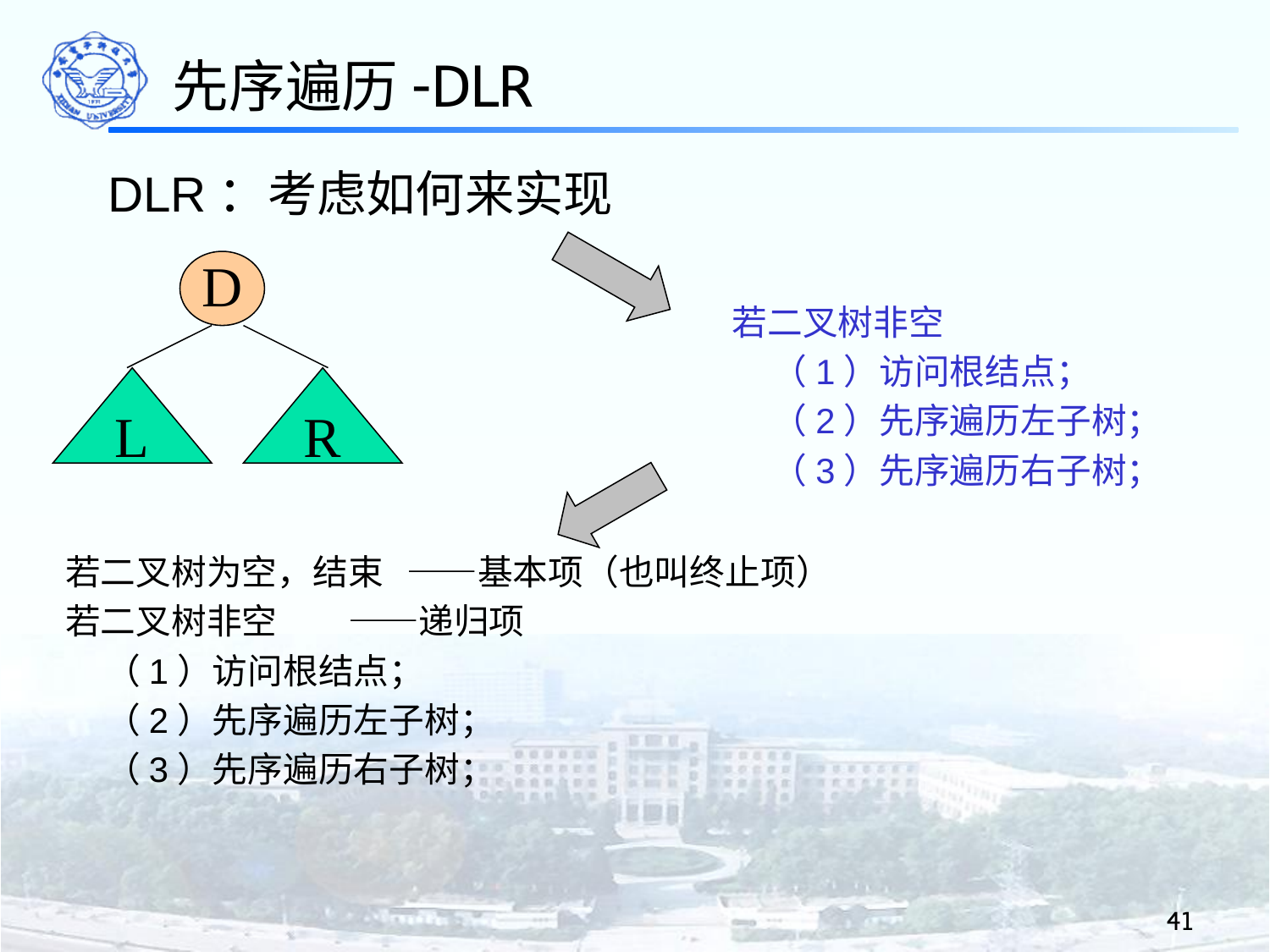

先序遍历-DLR
DLR：考虑如何来实现

D

L
R
若二叉树非空
    （1）访问根结点；
    （2）先序遍历左子树；
    （3）先序遍历右子树；

若二叉树为空，结束   ——基本项（也叫终止项）
若二叉树非空         ——递归项
    （1）访问根结点；
    （2）先序遍历左子树；
    （3）先序遍历右子树；
41